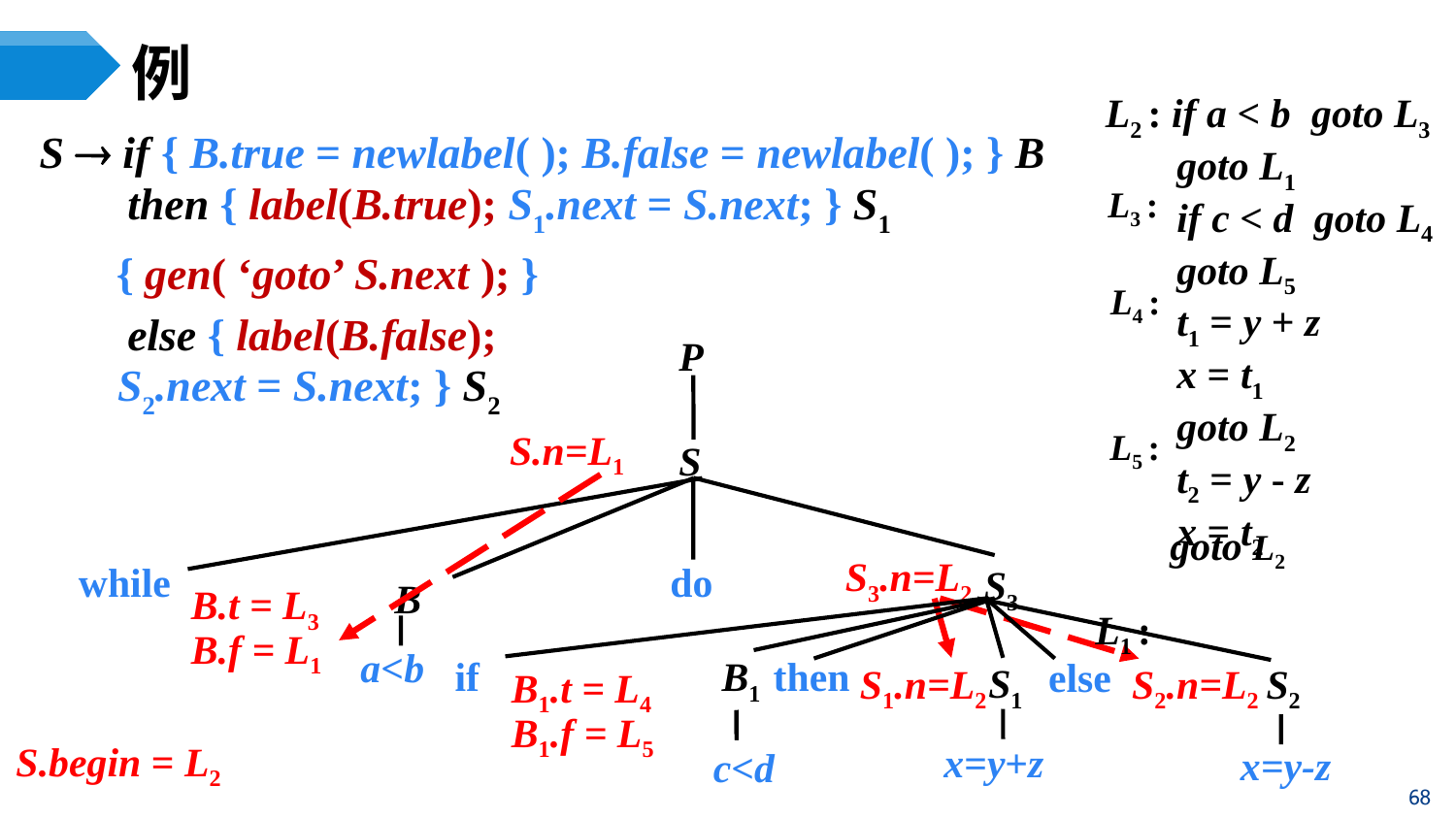

# 例
 L2 : if a < b  goto L3
        goto L1
        if c < d  goto L4
        goto L5
        t1 = y + z
        x = t1
        goto L2
        t2 = y - z
        x = t2

L1 :
S → if { B.true = newlabel( ); B.false = newlabel( ); } B
	    then { label(B.true); S1.next = S.next; } S1
	   { gen( ‘goto’ S.next ); }
	    else { label(B.false);
       S2.next = S.next; } S2
L3 :
L4 :
P

L5 :
S.n=L1
S

do
S3
B

a<b
B1
if
then
else
S1
S2

x=y+z
x=y-z
c<d
S3.n=L2

goto L2
while
B.t = L3
B.f = L1

S2.n=L2
S1.n=L2
B1.t = L4
B1.f = L5
S.begin = L2
68